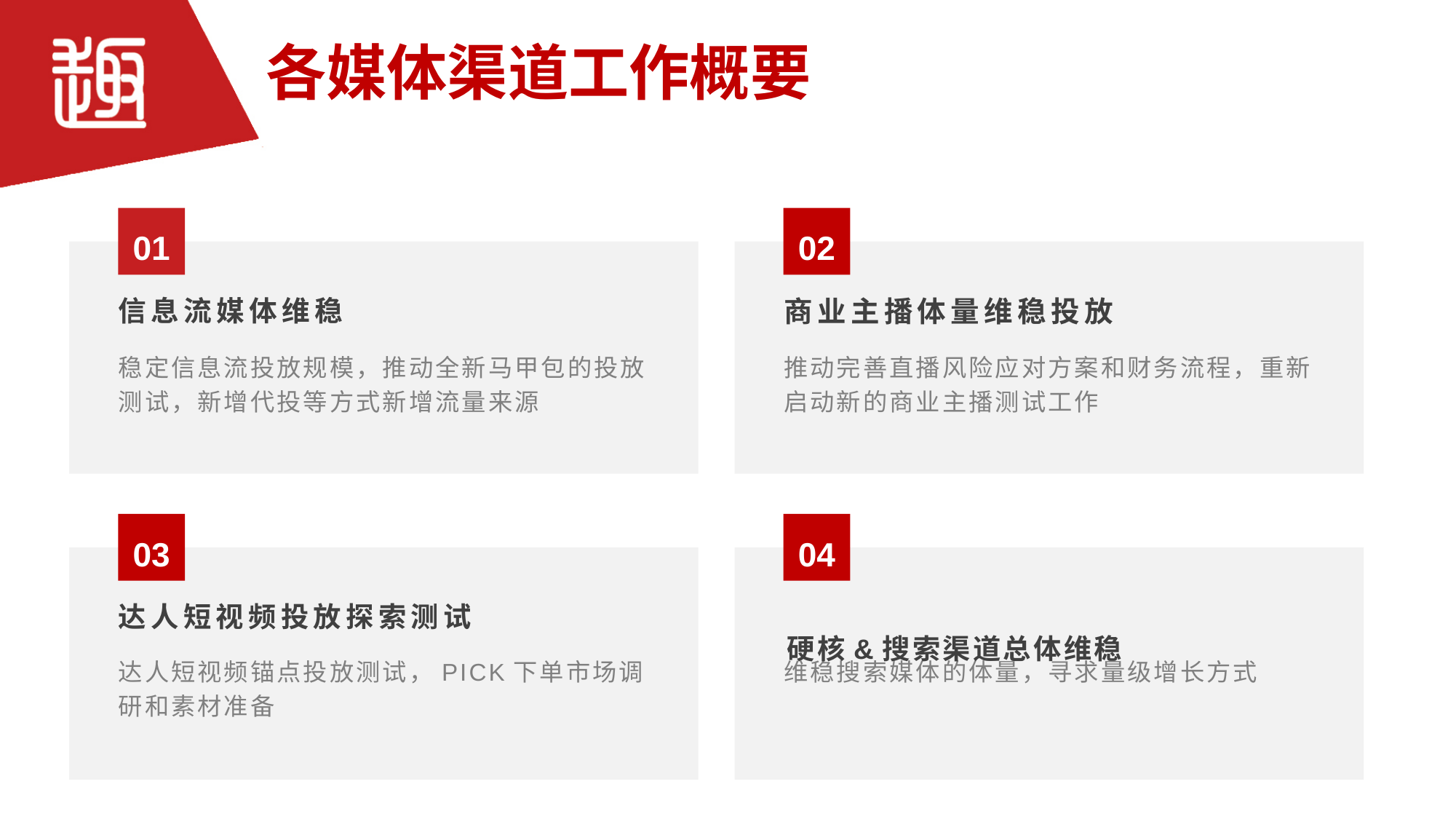

各媒体渠道工作概要

01
02

信息流媒体维稳
商业主播体量维稳投放
稳定信息流投放规模，推动全新马甲包的投放测试，新增代投等方式新增流量来源
推动完善直播风险应对方案和财务流程，重新启动新的商业主播测试工作

03
04

达人短视频投放探索测试
硬核&搜索渠道总体维稳

达人短视频锚点投放测试，PICK下单市场调研和素材准备
维稳搜索媒体的体量，寻求量级增长方式